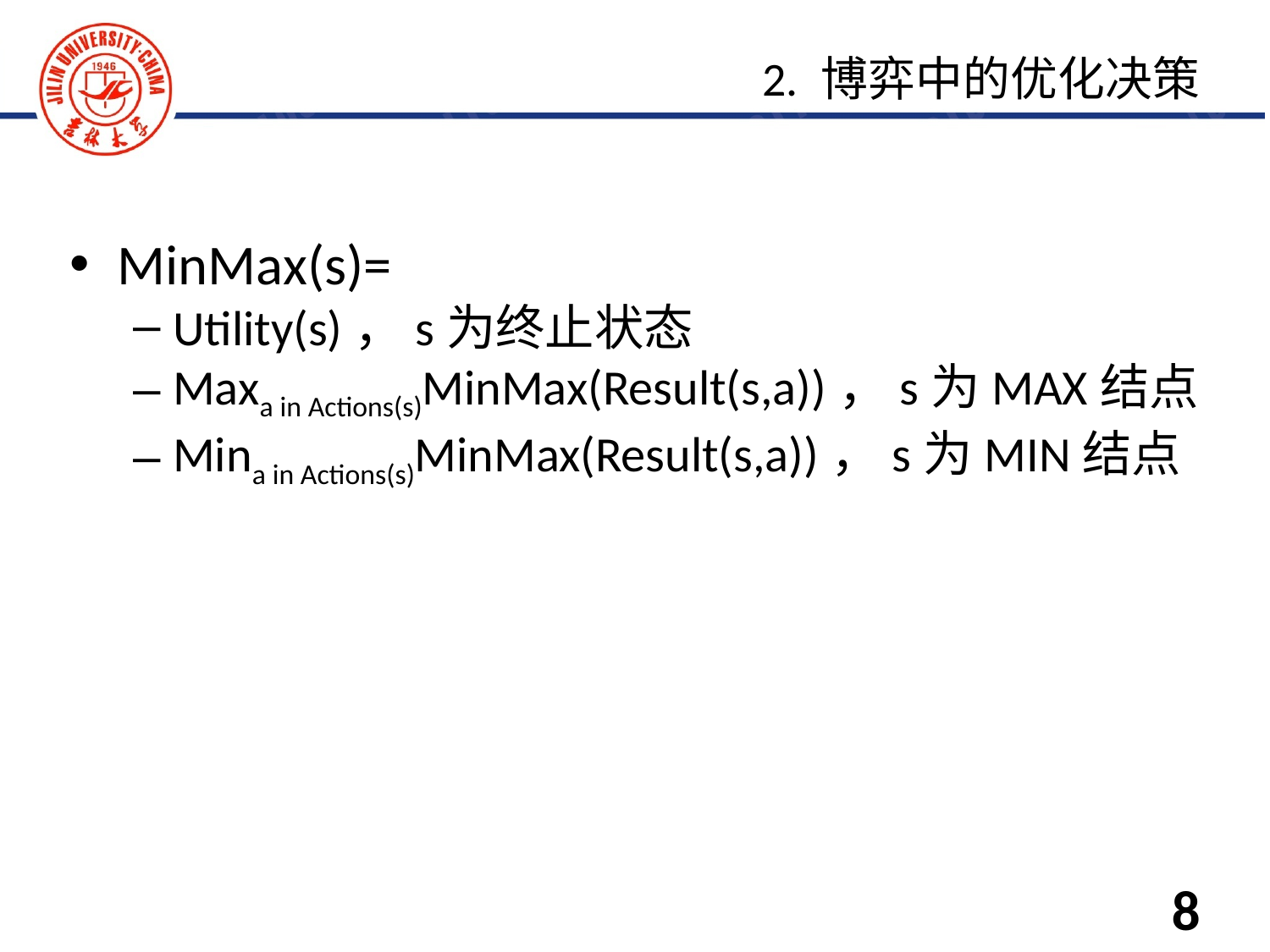

MinMax(s)=
Utility(s)，s为终止状态
Maxa in Actions(s)MinMax(Result(s,a))，s为MAX结点
Mina in Actions(s)MinMax(Result(s,a))，s为MIN结点
2. 博弈中的优化决策
8